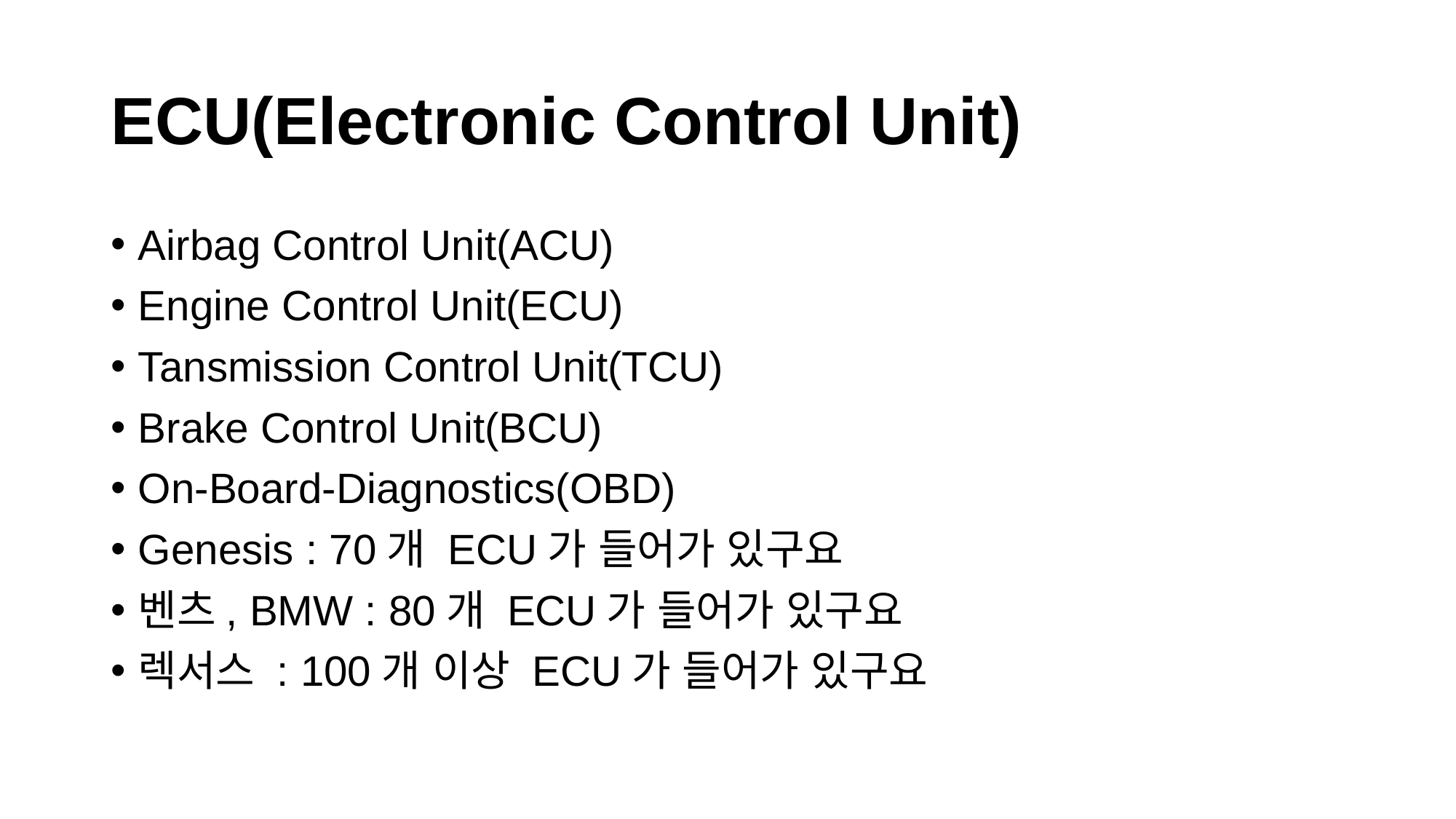

# ECU(Electronic Control Unit)
Airbag Control Unit(ACU)
Engine Control Unit(ECU)
Tansmission Control Unit(TCU)
Brake Control Unit(BCU)
On-Board-Diagnostics(OBD)
Genesis : 70개 ECU가 들어가 있구요
벤츠, BMW : 80개 ECU가 들어가 있구요
렉서스 : 100개 이상 ECU가 들어가 있구요